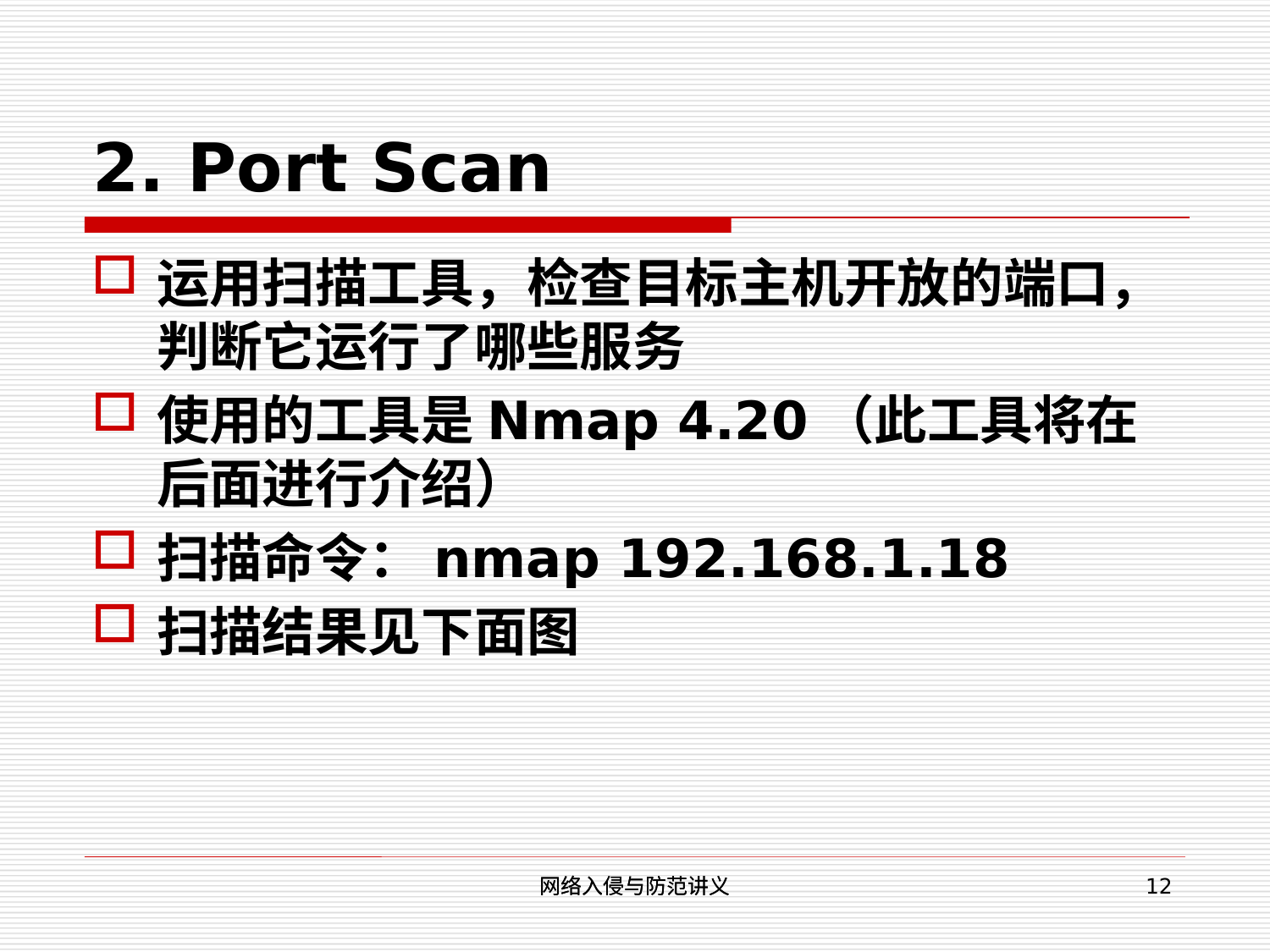

# 2. Port Scan
运用扫描工具，检查目标主机开放的端口，判断它运行了哪些服务
使用的工具是Nmap 4.20（此工具将在后面进行介绍）
扫描命令：nmap 192.168.1.18
扫描结果见下面图

网络入侵与防范讲义
网络入侵与防范讲义
12
12